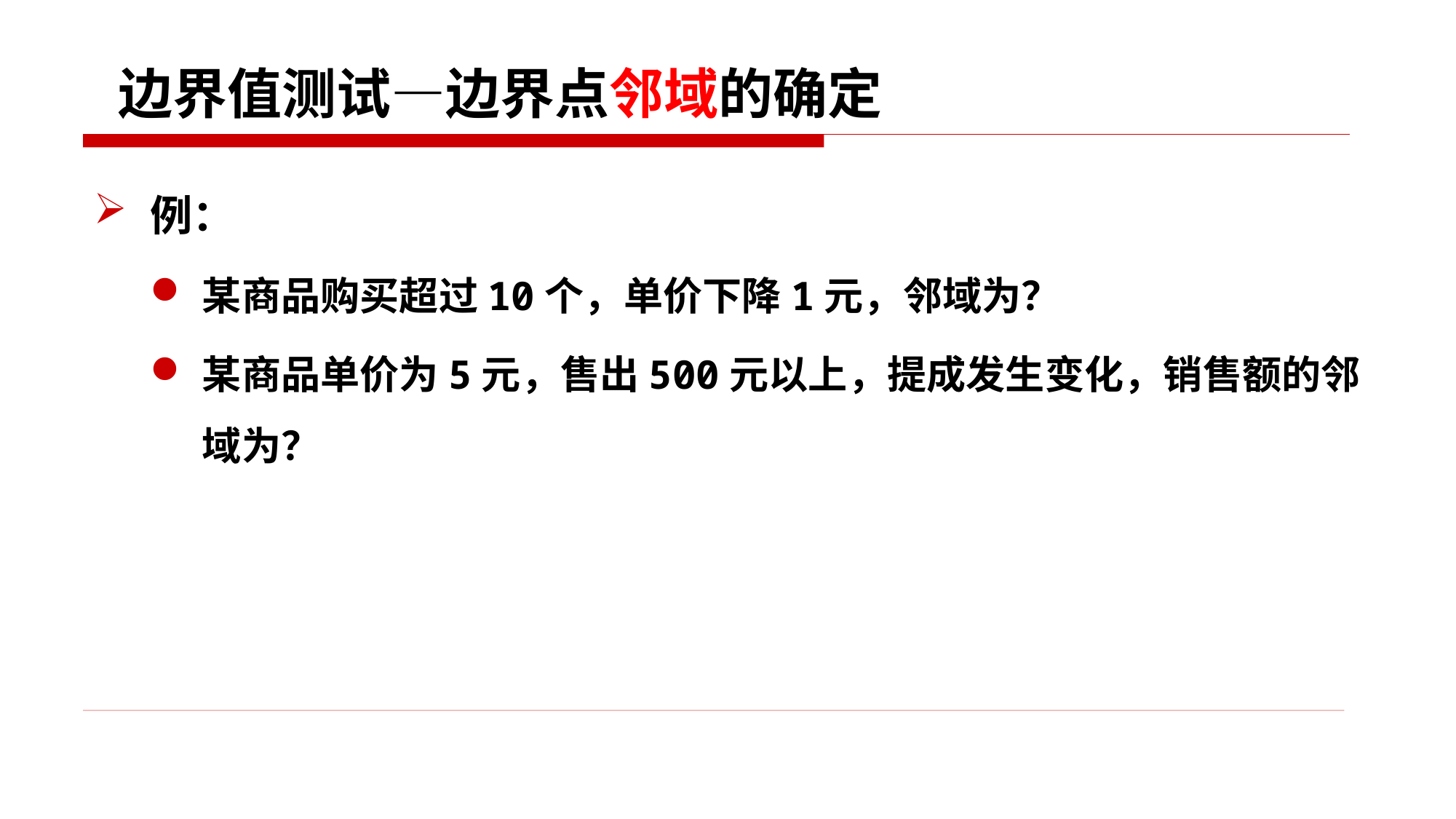

# 边界值测试—边界点邻域的确定
例：
某商品购买超过10个，单价下降1元，邻域为？
某商品单价为5元，售出500元以上，提成发生变化，销售额的邻域为？